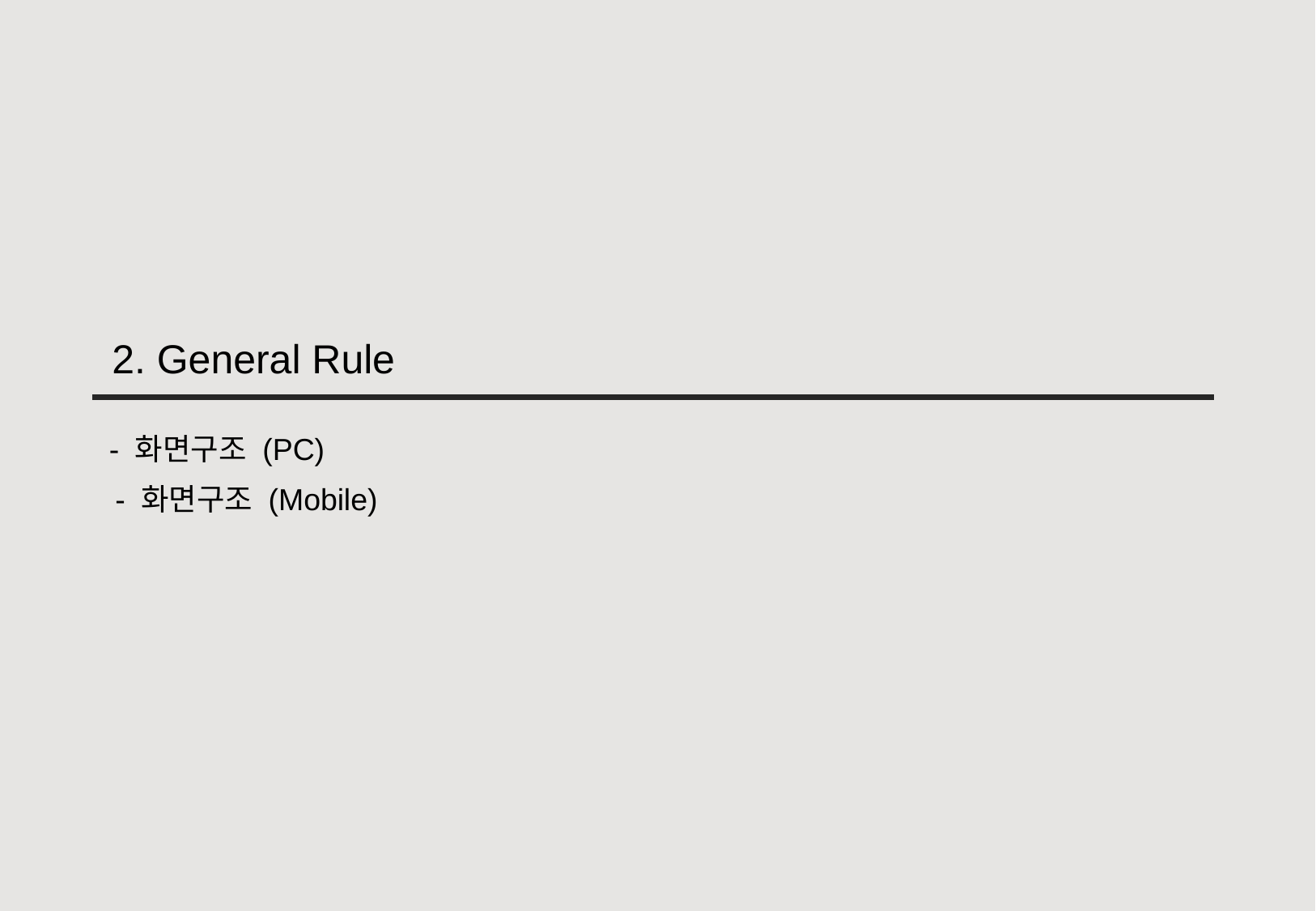

2. General Rule
- 화면구조 (PC)
- 화면구조 (Mobile)